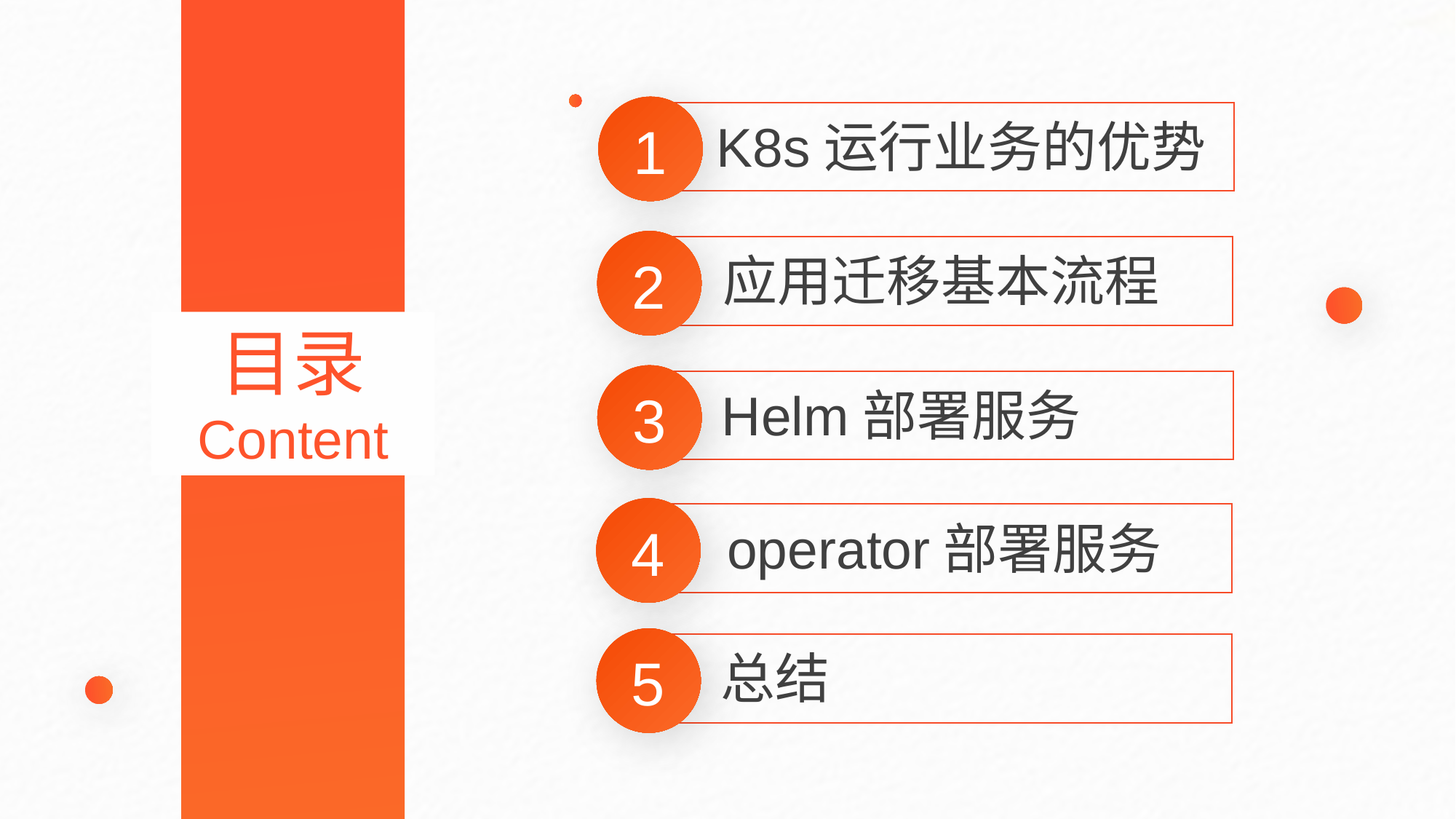

K8s运行业务的优势

1

应用迁移基本流程

2

目录
Content

Helm部署服务

3

operator部署服务

4

总结

5